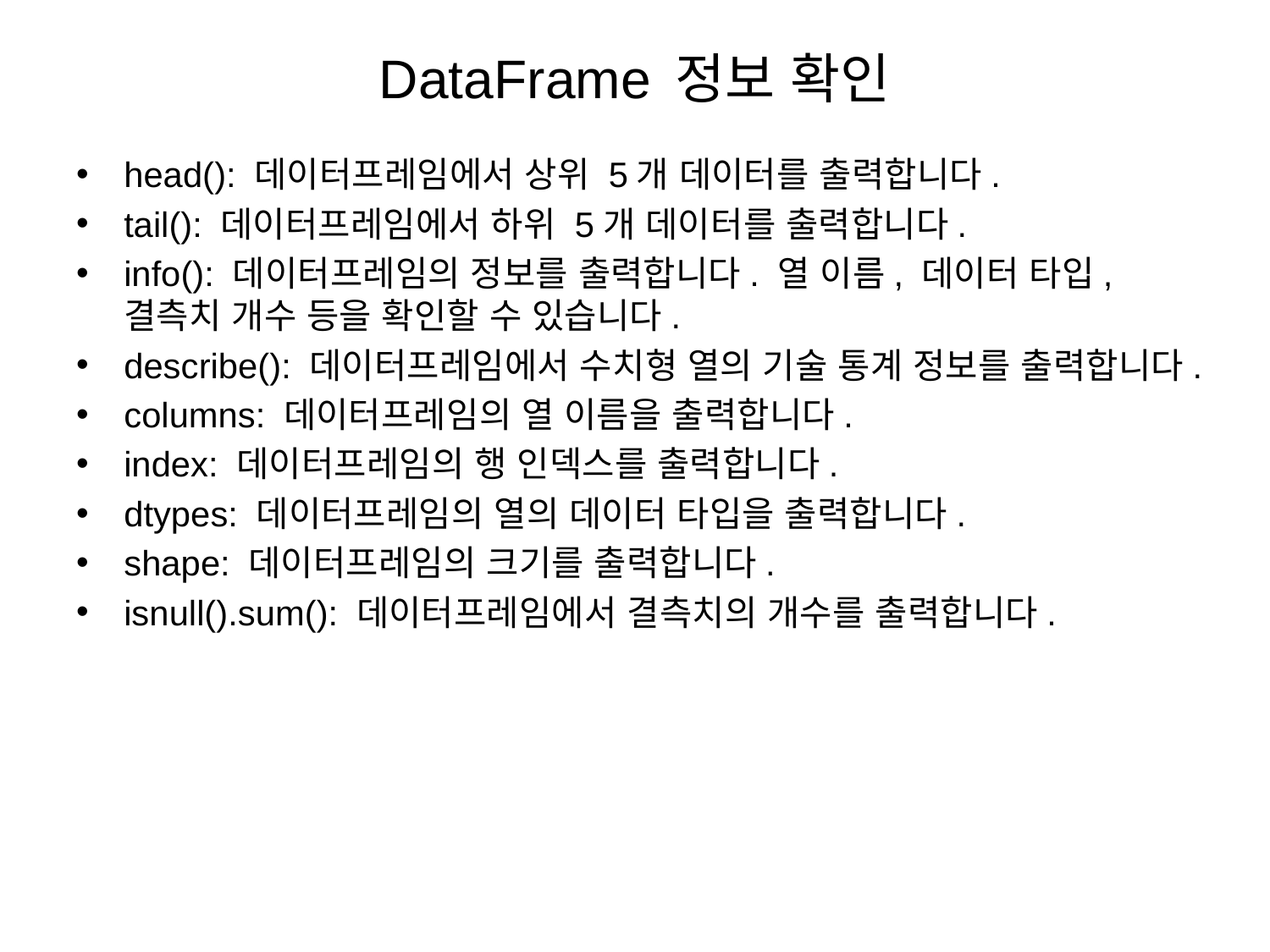

# DataFrame 정보 확인
head(): 데이터프레임에서 상위 5개 데이터를 출력합니다.
tail(): 데이터프레임에서 하위 5개 데이터를 출력합니다.
info(): 데이터프레임의 정보를 출력합니다. 열 이름, 데이터 타입, 결측치 개수 등을 확인할 수 있습니다.
describe(): 데이터프레임에서 수치형 열의 기술 통계 정보를 출력합니다.
columns: 데이터프레임의 열 이름을 출력합니다.
index: 데이터프레임의 행 인덱스를 출력합니다.
dtypes: 데이터프레임의 열의 데이터 타입을 출력합니다.
shape: 데이터프레임의 크기를 출력합니다.
isnull().sum(): 데이터프레임에서 결측치의 개수를 출력합니다.